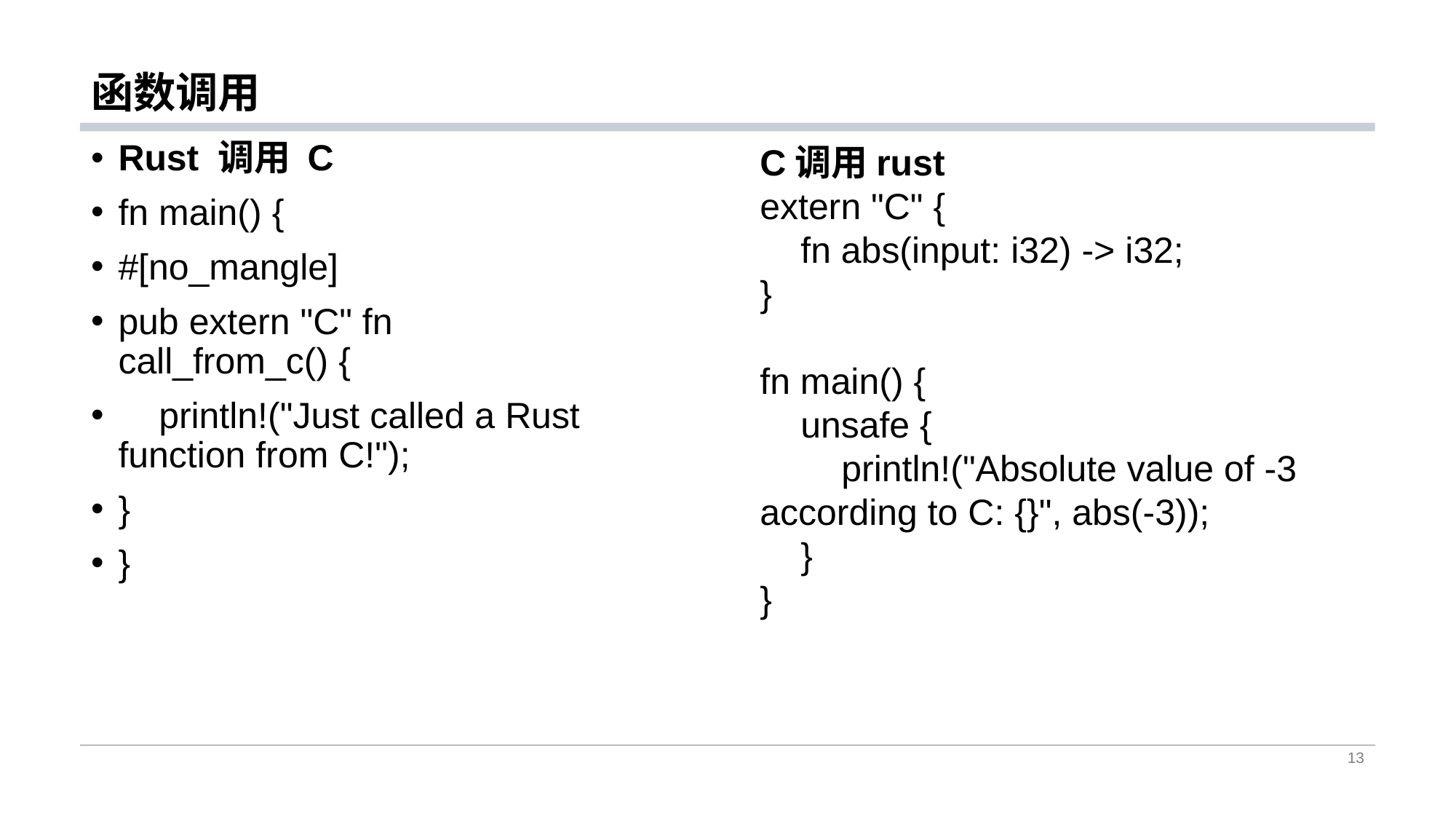

# 函数调用
Rust 调用 C
fn main() {
#[no_mangle]
pub extern "C" fn call_from_c() {
    println!("Just called a Rust function from C!");
}
}
C调用rust
extern "C" {
    fn abs(input: i32) -> i32;
}

fn main() {
    unsafe {
        println!("Absolute value of -3 according to C: {}", abs(-3));
    }
}
13